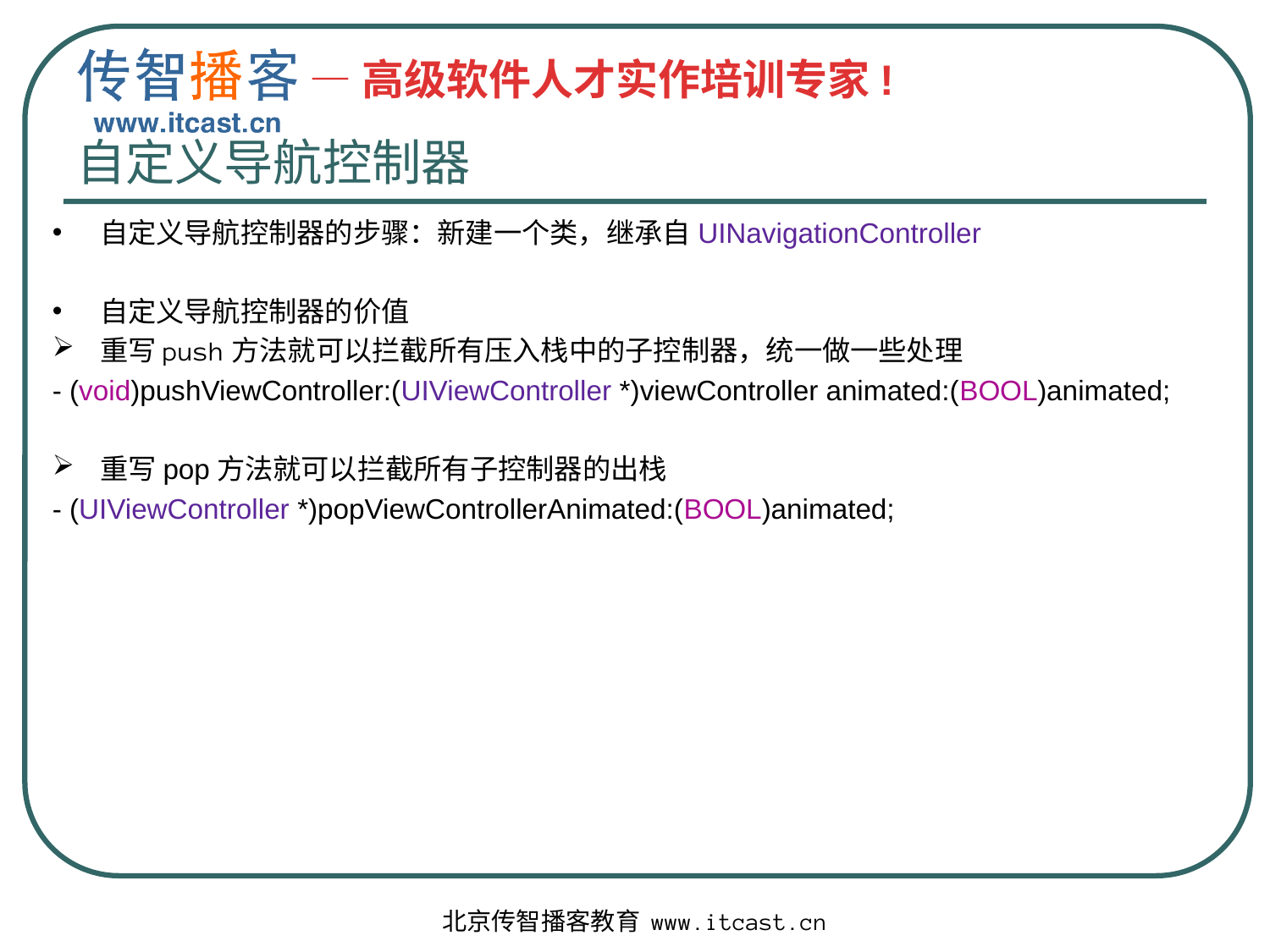

# 自定义导航控制器
自定义导航控制器的步骤：新建一个类，继承自UINavigationController

自定义导航控制器的价值
重写push方法就可以拦截所有压入栈中的子控制器，统一做一些处理
- (void)pushViewController:(UIViewController *)viewController animated:(BOOL)animated;

重写pop方法就可以拦截所有子控制器的出栈
- (UIViewController *)popViewControllerAnimated:(BOOL)animated;